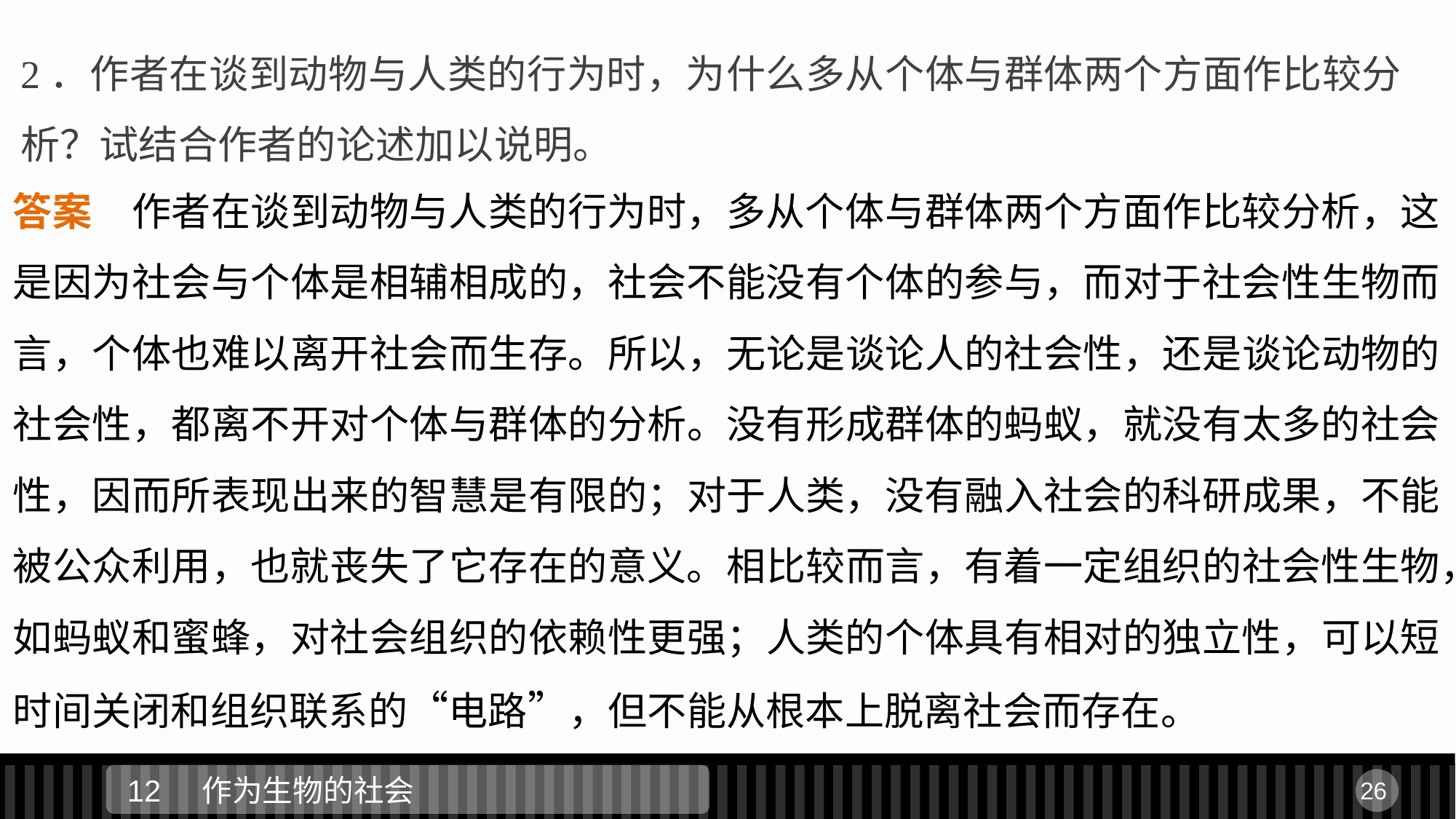

2．作者在谈到动物与人类的行为时，为什么多从个体与群体两个方面作比较分析？试结合作者的论述加以说明。
答案　作者在谈到动物与人类的行为时，多从个体与群体两个方面作比较分析，这是因为社会与个体是相辅相成的，社会不能没有个体的参与，而对于社会性生物而言，个体也难以离开社会而生存。所以，无论是谈论人的社会性，还是谈论动物的社会性，都离不开对个体与群体的分析。没有形成群体的蚂蚁，就没有太多的社会性，因而所表现出来的智慧是有限的；对于人类，没有融入社会的科研成果，不能被公众利用，也就丧失了它存在的意义。相比较而言，有着一定组织的社会性生物，如蚂蚁和蜜蜂，对社会组织的依赖性更强；人类的个体具有相对的独立性，可以短时间关闭和组织联系的“电路”，但不能从根本上脱离社会而存在。